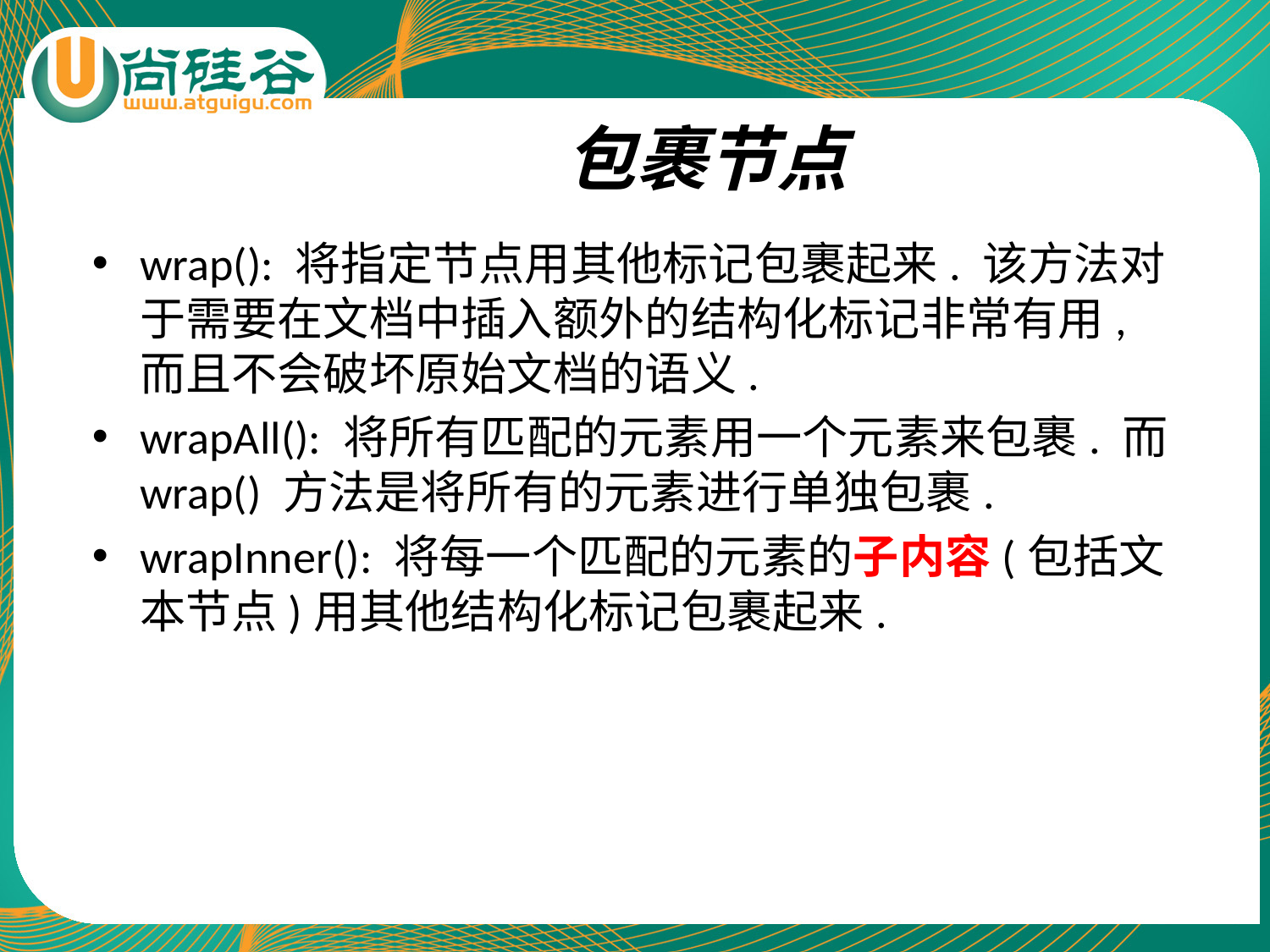

# 包裹节点
wrap(): 将指定节点用其他标记包裹起来. 该方法对于需要在文档中插入额外的结构化标记非常有用, 而且不会破坏原始文档的语义.
wrapAll(): 将所有匹配的元素用一个元素来包裹. 而 wrap() 方法是将所有的元素进行单独包裹.
wrapInner(): 将每一个匹配的元素的子内容(包括文本节点)用其他结构化标记包裹起来.